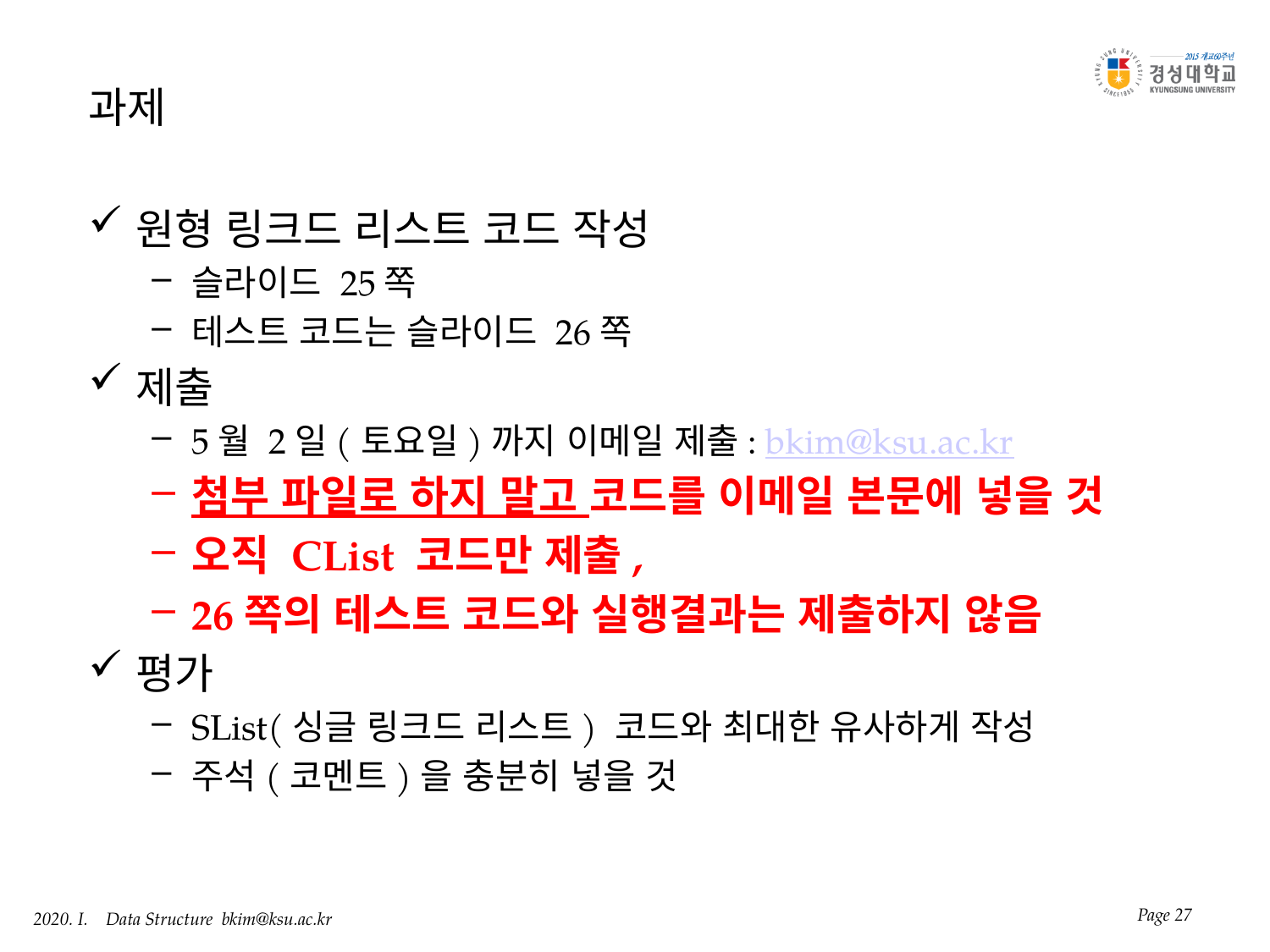

# 과제
원형 링크드 리스트 코드 작성
슬라이드 25쪽
테스트 코드는 슬라이드 26쪽
제출
5월 2일(토요일)까지 이메일 제출: bkim@ksu.ac.kr
첨부 파일로 하지 말고 코드를 이메일 본문에 넣을 것
오직 CList 코드만 제출,
26쪽의 테스트 코드와 실행결과는 제출하지 않음
평가
SList(싱글 링크드 리스트) 코드와 최대한 유사하게 작성
주석(코멘트)을 충분히 넣을 것

Page 27